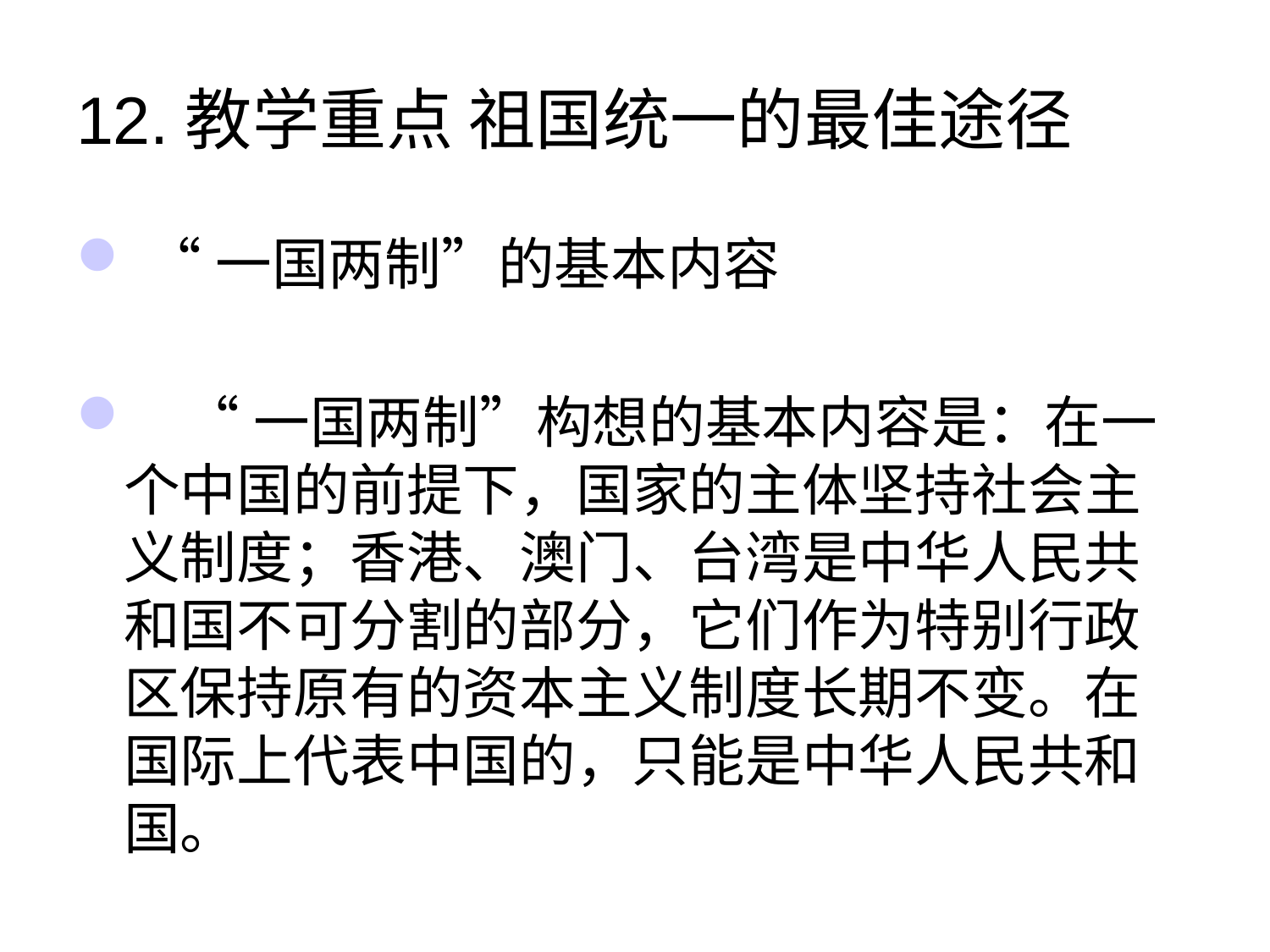

# 12.教学重点 祖国统一的最佳途径
 “一国两制”的基本内容

    “一国两制”构想的基本内容是：在一个中国的前提下，国家的主体坚持社会主义制度；香港、澳门、台湾是中华人民共和国不可分割的部分，它们作为特别行政区保持原有的资本主义制度长期不变。在国际上代表中国的，只能是中华人民共和国。